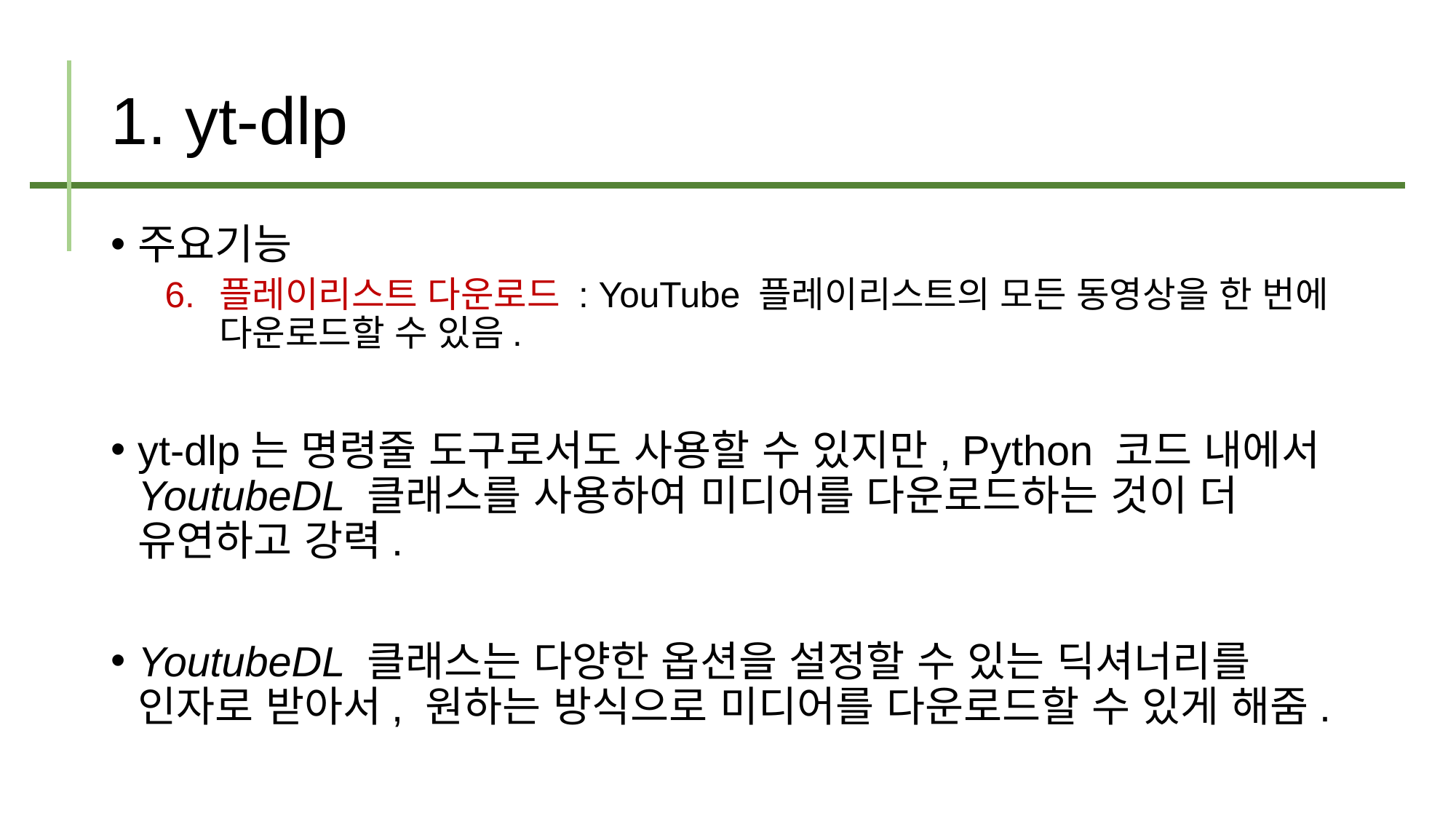

# 1. yt-dlp
주요기능
플레이리스트 다운로드 : YouTube 플레이리스트의 모든 동영상을 한 번에 다운로드할 수 있음.

yt-dlp는 명령줄 도구로서도 사용할 수 있지만, Python 코드 내에서 YoutubeDL 클래스를 사용하여 미디어를 다운로드하는 것이 더 유연하고 강력.

YoutubeDL 클래스는 다양한 옵션을 설정할 수 있는 딕셔너리를 인자로 받아서, 원하는 방식으로 미디어를 다운로드할 수 있게 해줌.